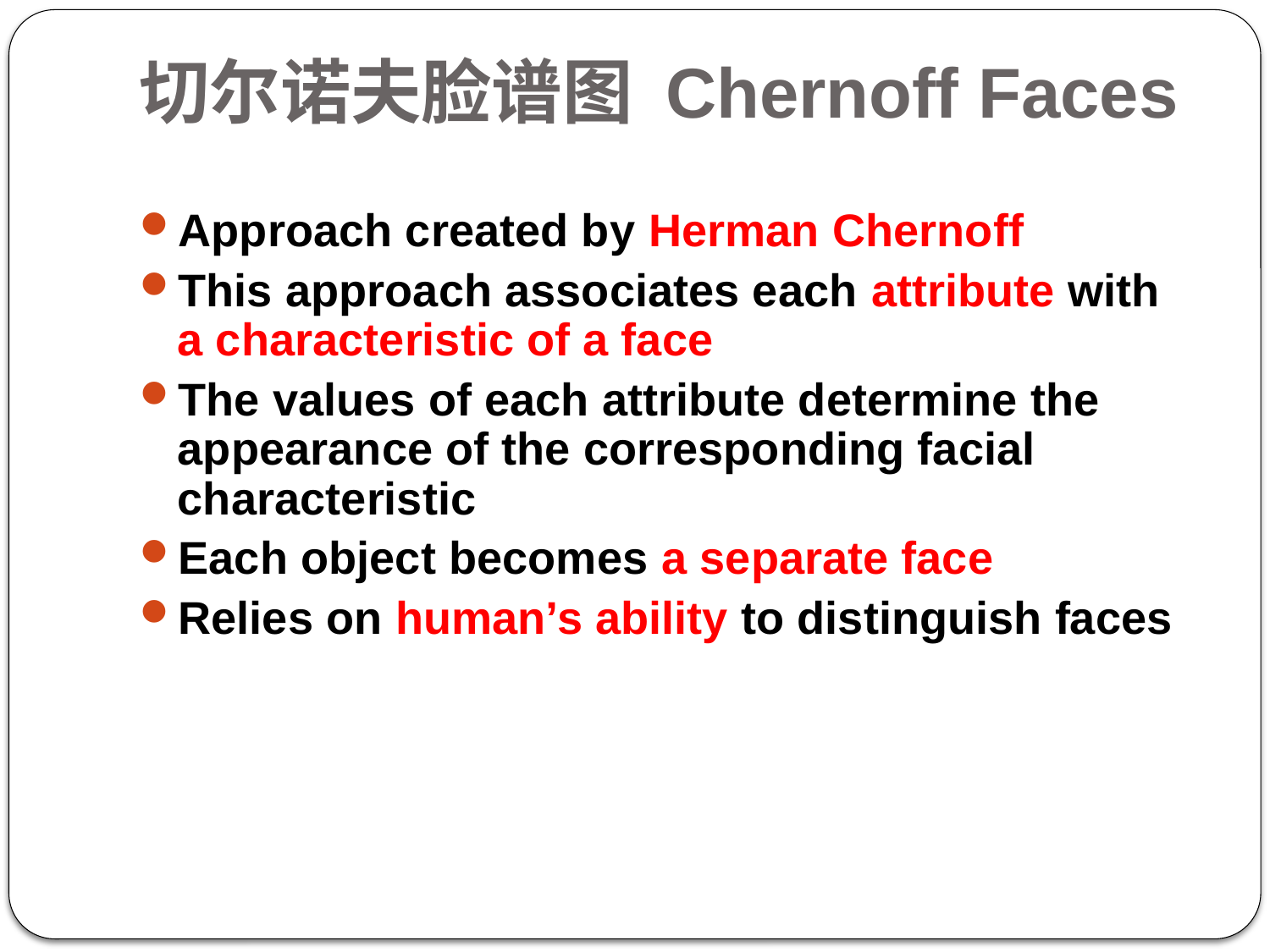

# 切尔诺夫脸谱图 Chernoff Faces
Approach created by Herman Chernoff
This approach associates each attribute with a characteristic of a face
The values of each attribute determine the appearance of the corresponding facial characteristic
Each object becomes a separate face
Relies on human’s ability to distinguish faces